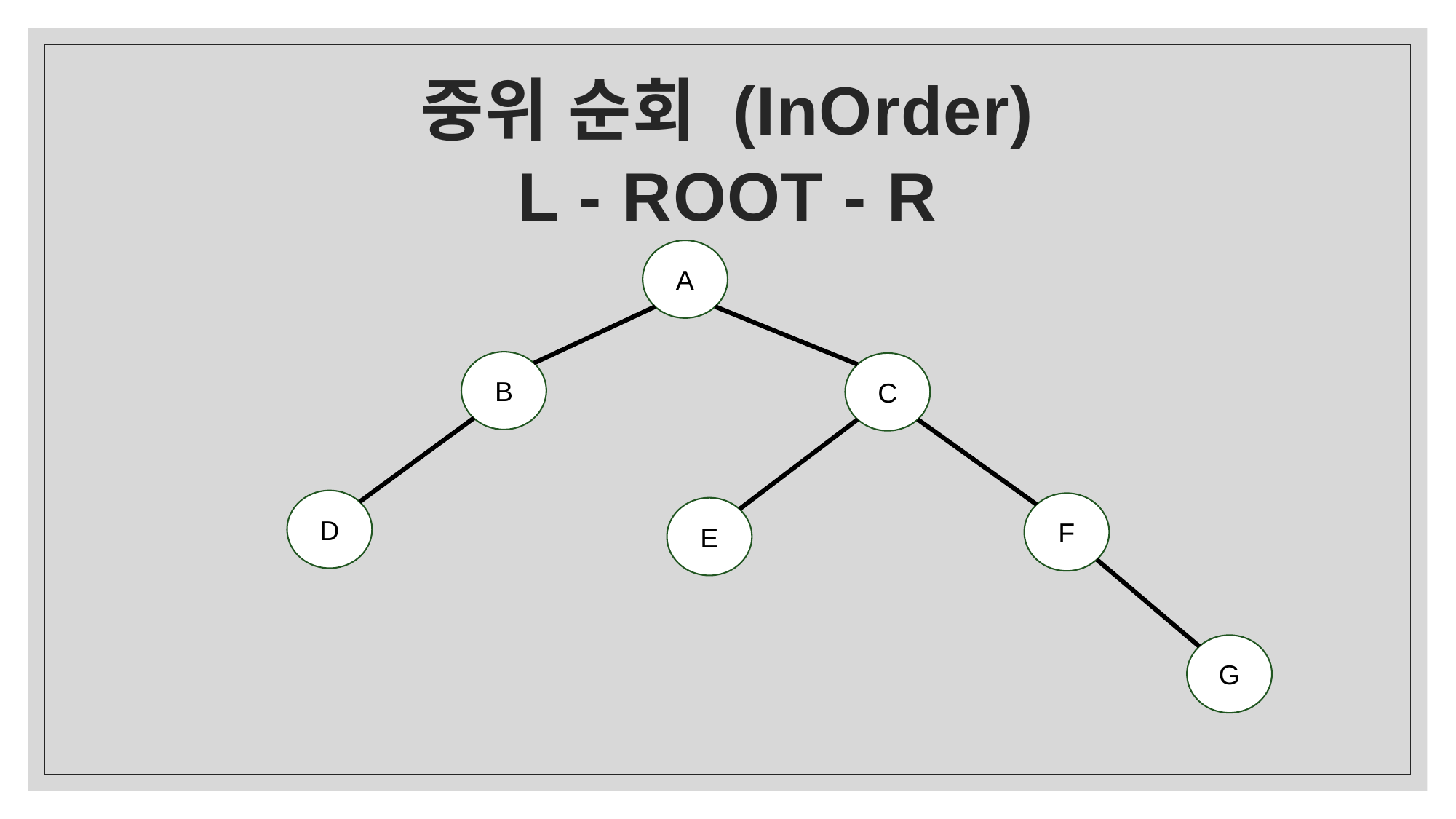

# 중위 순회 (InOrder) L - ROOT - R
A
B
C
D
F
E
G